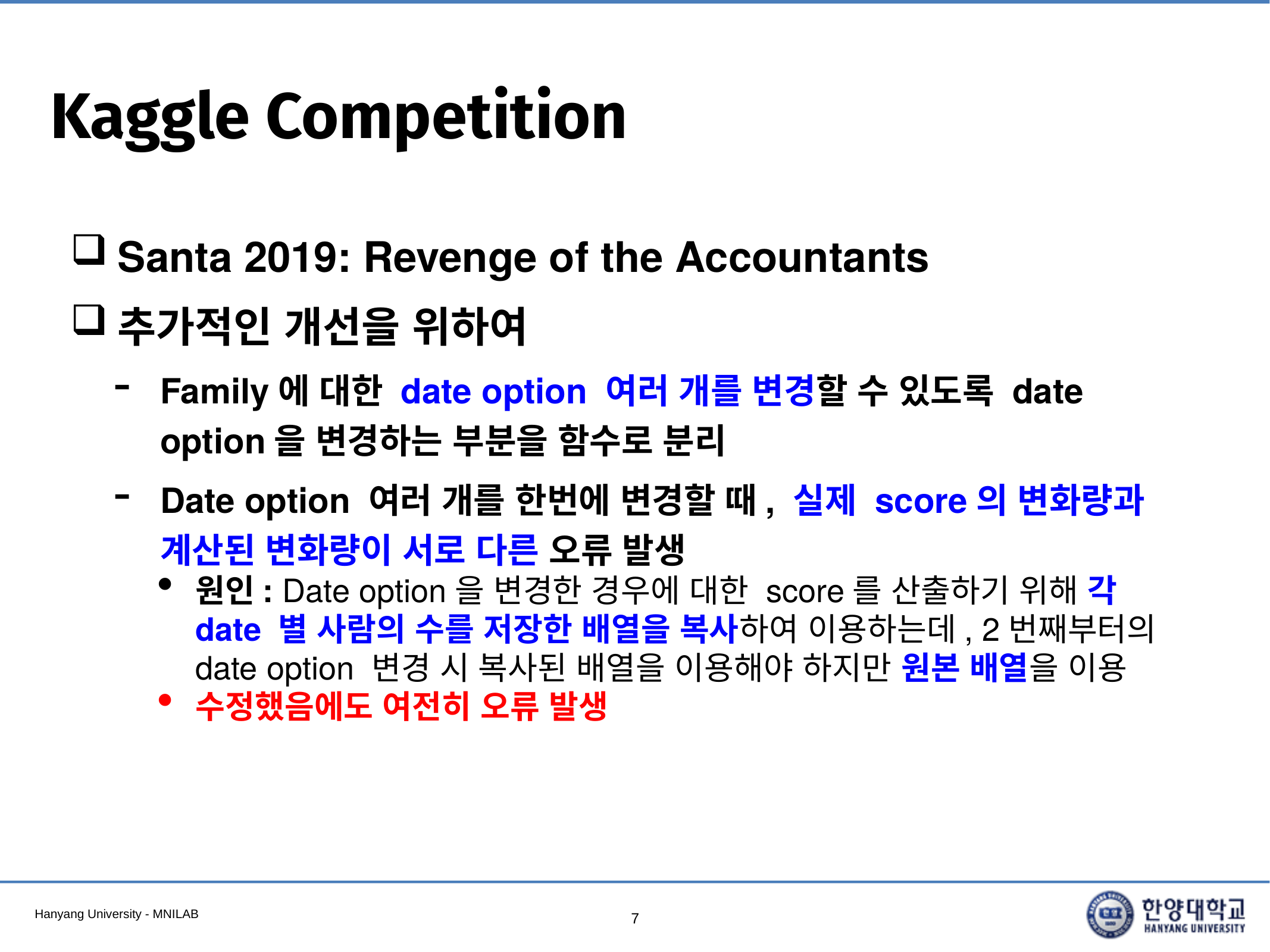

# Kaggle Competition
Santa 2019: Revenge of the Accountants
추가적인 개선을 위하여
Family에 대한 date option 여러 개를 변경할 수 있도록 date option을 변경하는 부분을 함수로 분리
Date option 여러 개를 한번에 변경할 때, 실제 score의 변화량과 계산된 변화량이 서로 다른 오류 발생
원인: Date option을 변경한 경우에 대한 score를 산출하기 위해 각 date 별 사람의 수를 저장한 배열을 복사하여 이용하는데, 2번째부터의 date option 변경 시 복사된 배열을 이용해야 하지만 원본 배열을 이용
수정했음에도 여전히 오류 발생
7